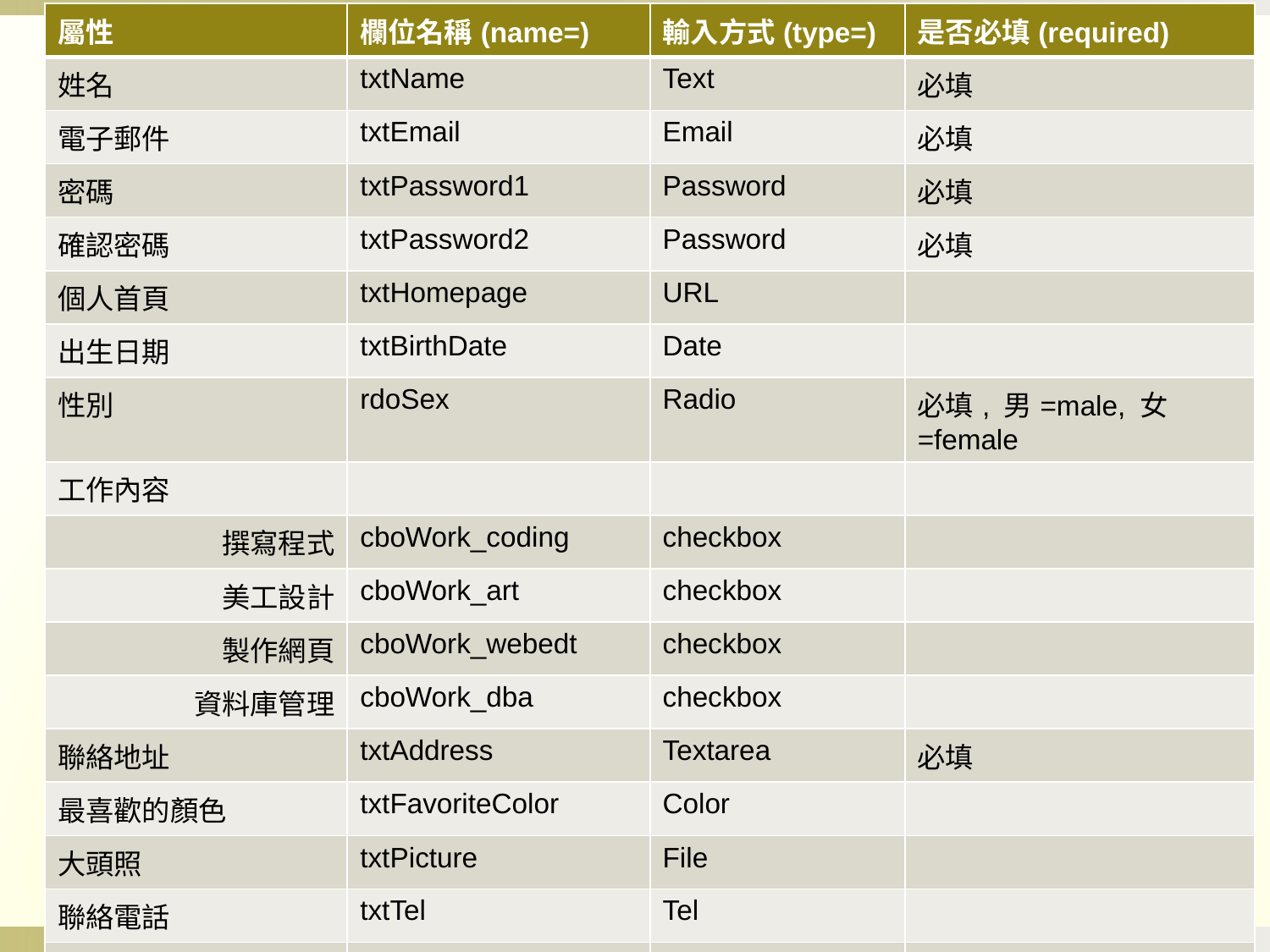

| 屬性 | 欄位名稱(name=) | 輸入方式(type=) | 是否必填(required) |
| --- | --- | --- | --- |
| 姓名 | txtName | Text | 必填 |
| 電子郵件 | txtEmail | Email | 必填 |
| 密碼 | txtPassword1 | Password | 必填 |
| 確認密碼 | txtPassword2 | Password | 必填 |
| 個人首頁 | txtHomepage | URL |  |
| 出生日期 | txtBirthDate | Date |  |
| 性別 | rdoSex | Radio | 必填, 男=male, 女=female |
| 工作內容 |  |  |  |
| 撰寫程式 | cboWork\_coding | checkbox |  |
| 美工設計 | cboWork\_art | checkbox |  |
| 製作網頁 | cboWork\_webedt | checkbox |  |
| 資料庫管理 | cboWork\_dba | checkbox |  |
| 聯絡地址 | txtAddress | Textarea | 必填 |
| 最喜歡的顏色 | txtFavoriteColor | Color |  |
| 大頭照 | txtPicture | File |  |
| 聯絡電話 | txtTel | Tel |  |
| 每日上網時數 | txtWebHour | Number | Min=0,Max=24,Default=1 |
| 最喜歡的入口網站 | selSearchEngine | Select | 單選，至少加入5個 |
| 學過的程式語言 | selLanguage | Select | 複選，至少加入5個 |